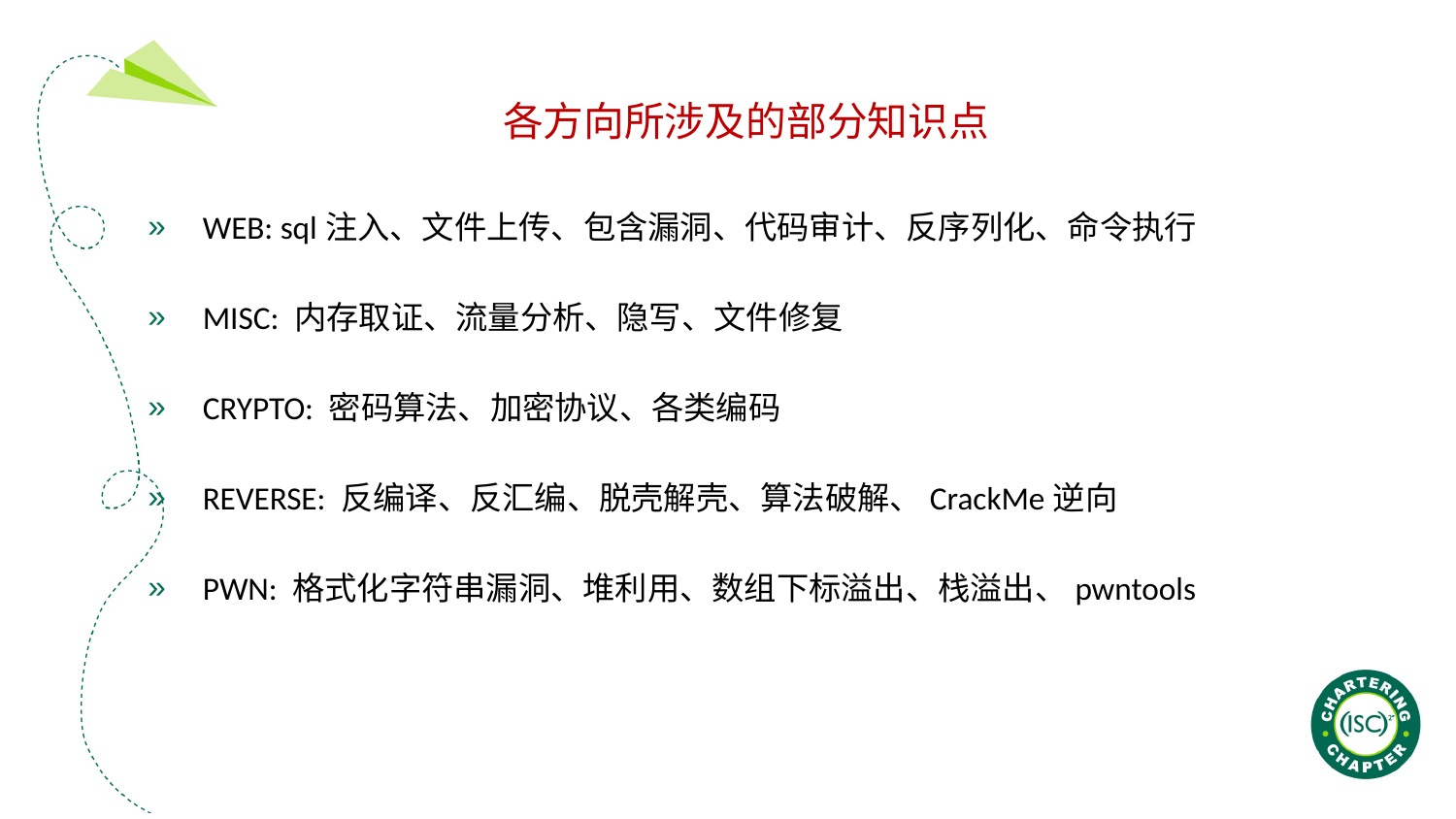

各方向所涉及的部分知识点

WEB: sql注入、文件上传、包含漏洞、代码审计、反序列化、命令执行

MISC: 内存取证、流量分析、隐写、文件修复

CRYPTO: 密码算法、加密协议、各类编码

REVERSE: 反编译、反汇编、脱壳解壳、算法破解、CrackMe逆向

PWN: 格式化字符串漏洞、堆利用、数组下标溢出、栈溢出、pwntools